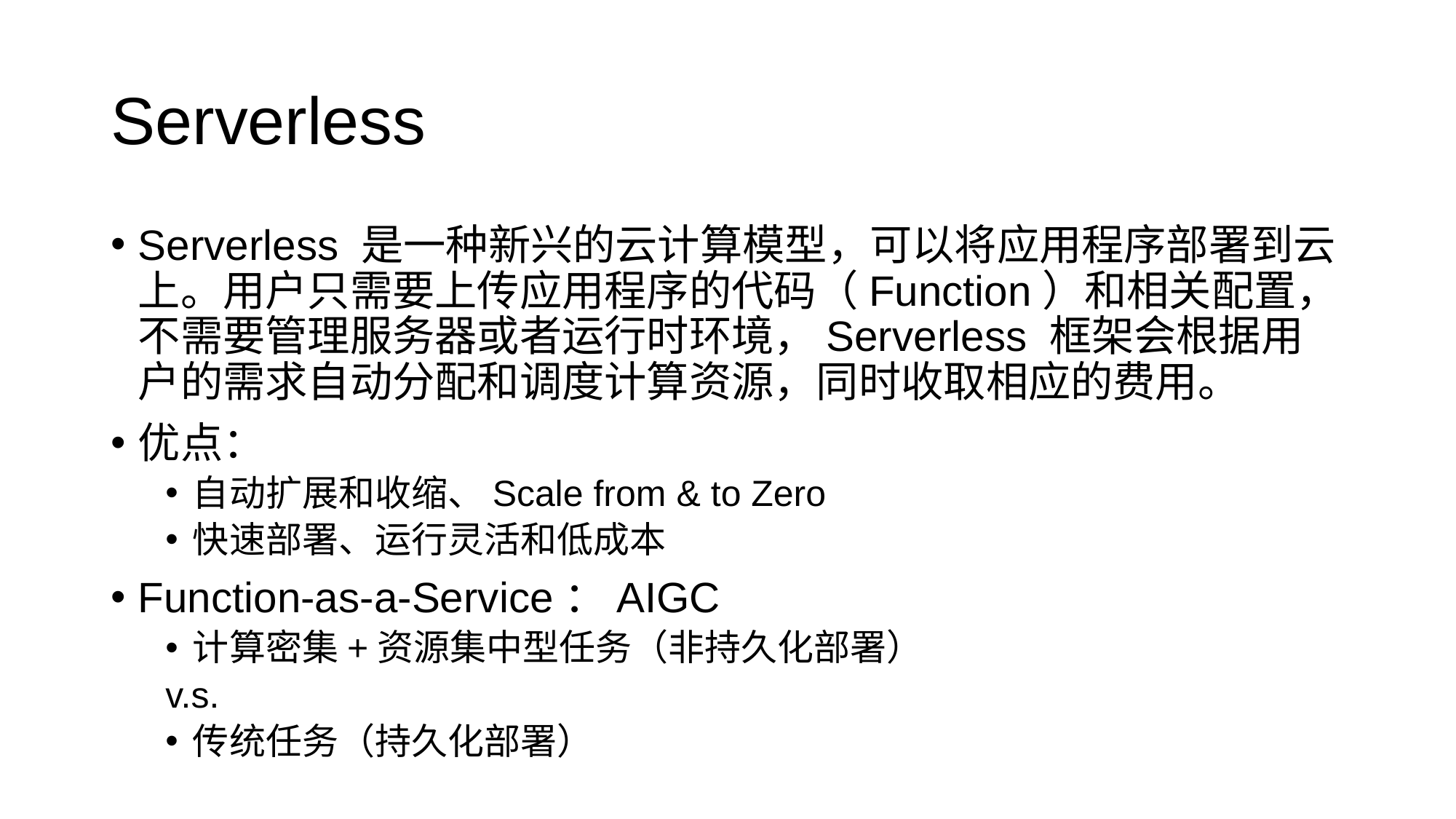

# Serverless
Serverless 是一种新兴的云计算模型，可以将应用程序部署到云上。用户只需要上传应用程序的代码（Function）和相关配置，不需要管理服务器或者运行时环境，Serverless 框架会根据用户的需求自动分配和调度计算资源，同时收取相应的费用。
优点：
自动扩展和收缩、Scale from & to Zero
快速部署、运行灵活和低成本
Function-as-a-Service：AIGC
计算密集+资源集中型任务（非持久化部署）
v.s.
传统任务（持久化部署）